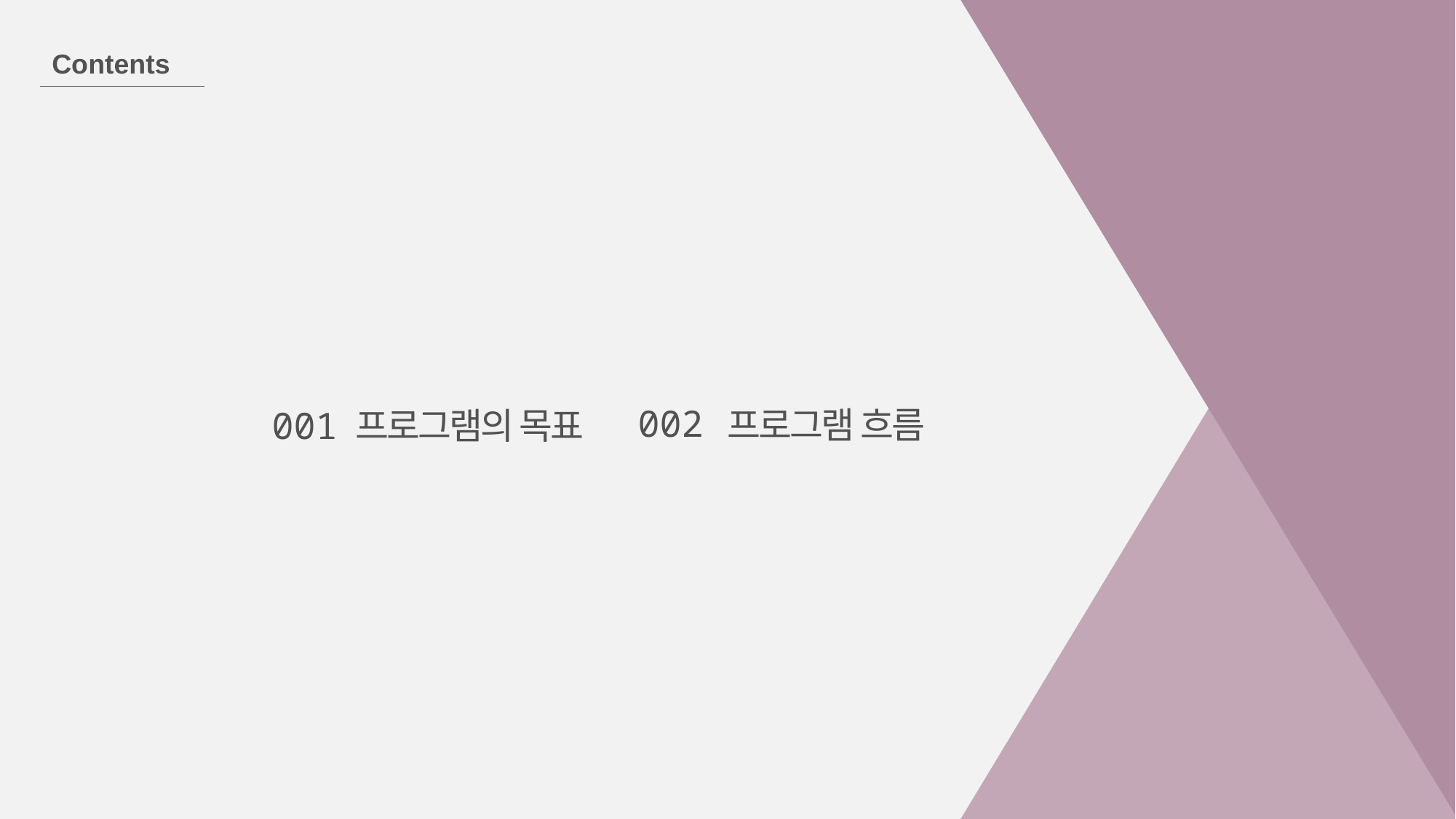

Contents
002
프로그램 흐름
프로그램의 목표
001